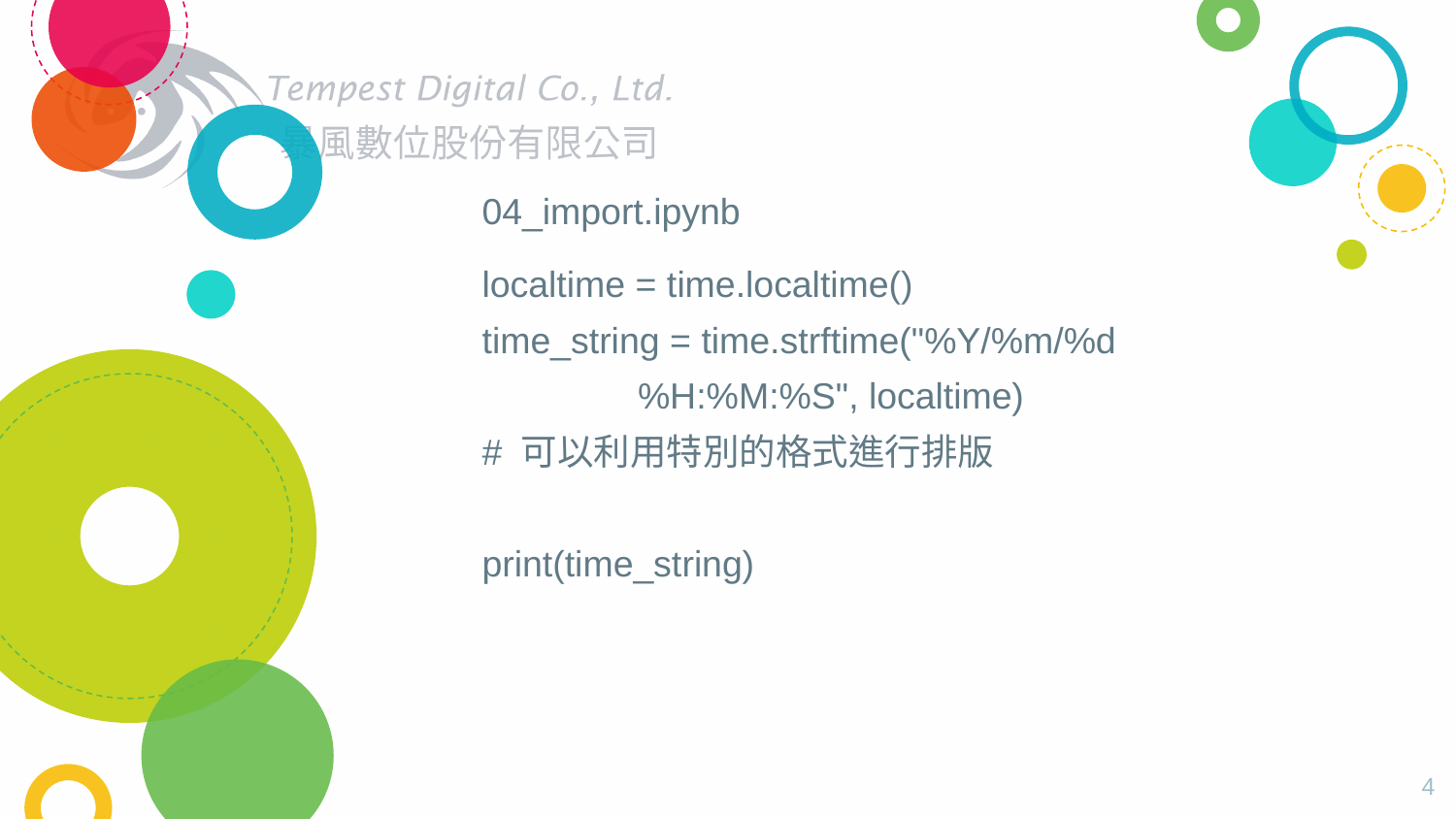

# 04_import.ipynb
localtime = time.localtime()
time_string = time.strftime("%Y/%m/%d
	 %H:%M:%S", localtime)
# 可以利用特別的格式進行排版

print(time_string)
4